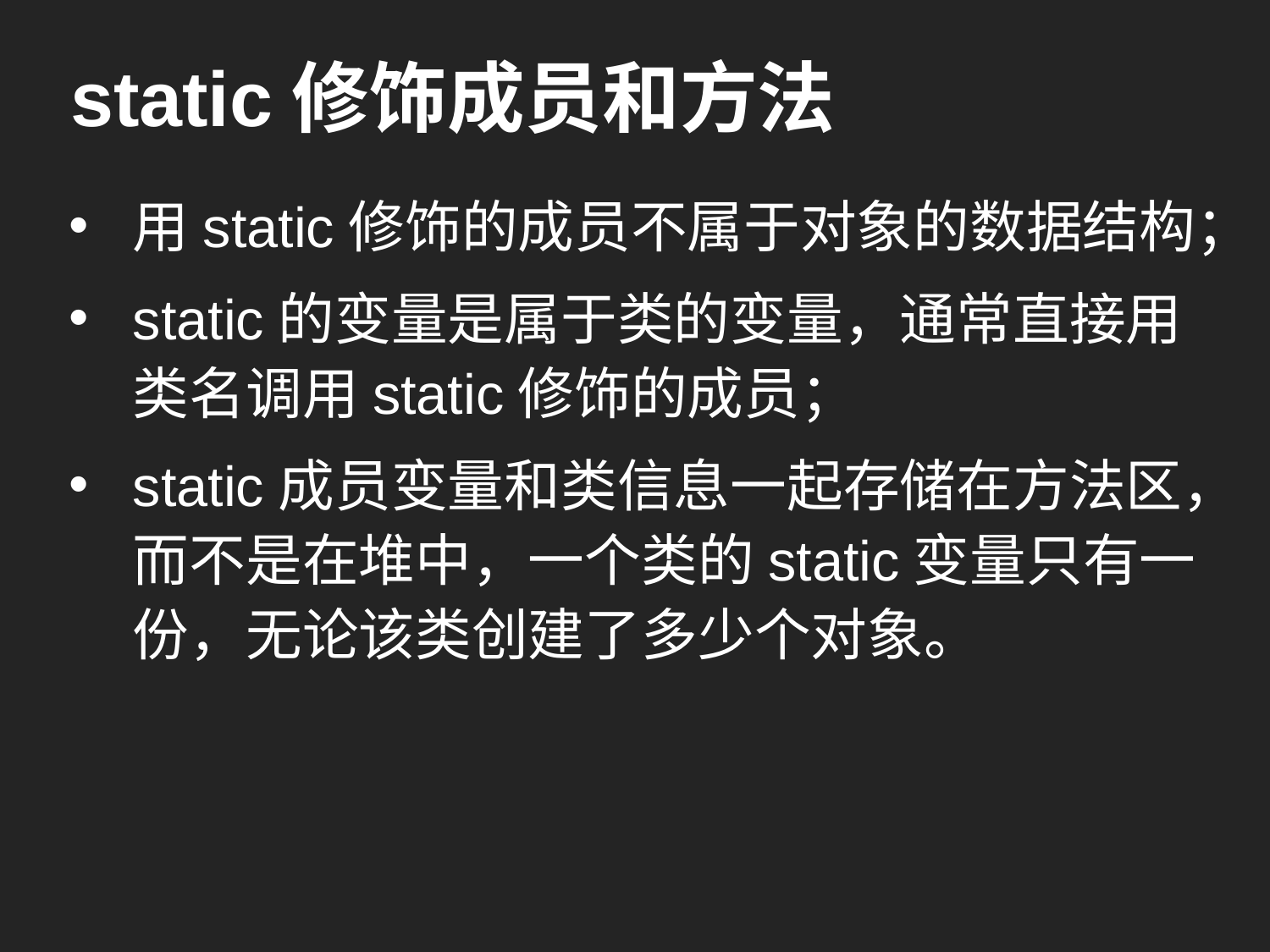

# static修饰成员和方法
用static修饰的成员不属于对象的数据结构；
static的变量是属于类的变量，通常直接用类名调用static修饰的成员；
static成员变量和类信息一起存储在方法区，而不是在堆中，一个类的static变量只有一份，无论该类创建了多少个对象。